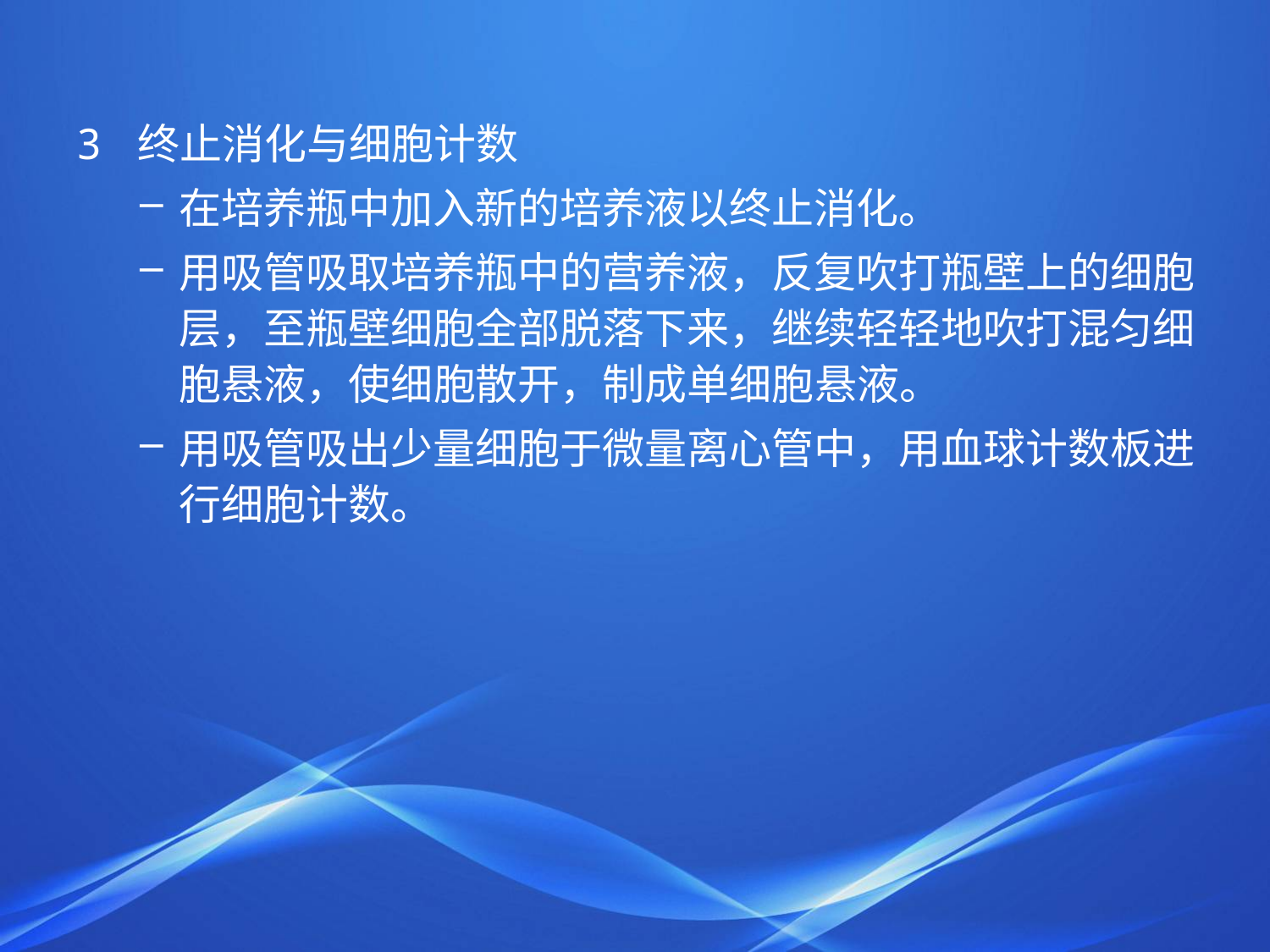

3 终止消化与细胞计数
在培养瓶中加入新的培养液以终止消化。
用吸管吸取培养瓶中的营养液，反复吹打瓶壁上的细胞层，至瓶壁细胞全部脱落下来，继续轻轻地吹打混匀细胞悬液，使细胞散开，制成单细胞悬液。
用吸管吸出少量细胞于微量离心管中，用血球计数板进行细胞计数。